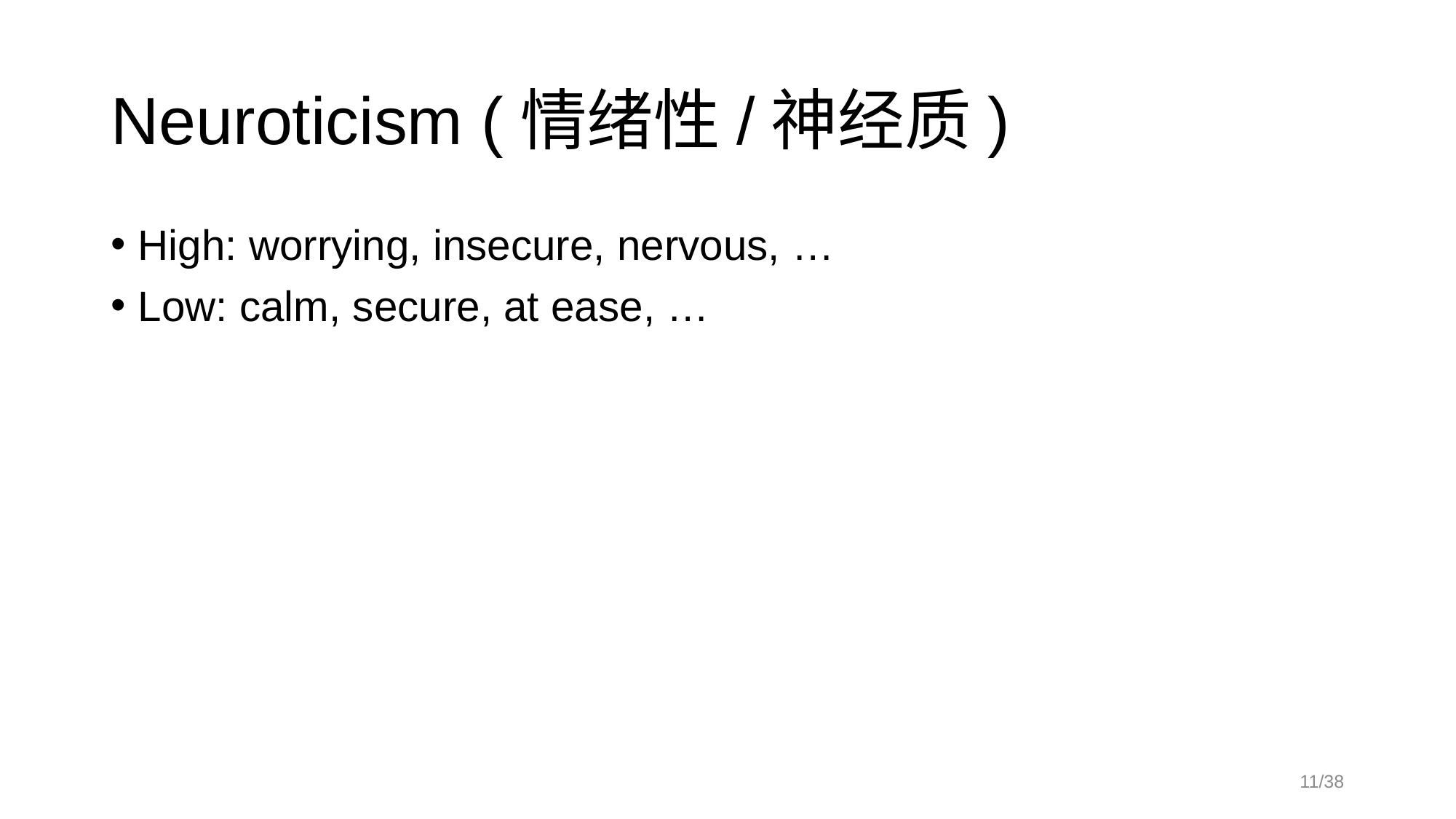

# Neuroticism (情绪性/神经质)
High: worrying, insecure, nervous, …
Low: calm, secure, at ease, …
11/38